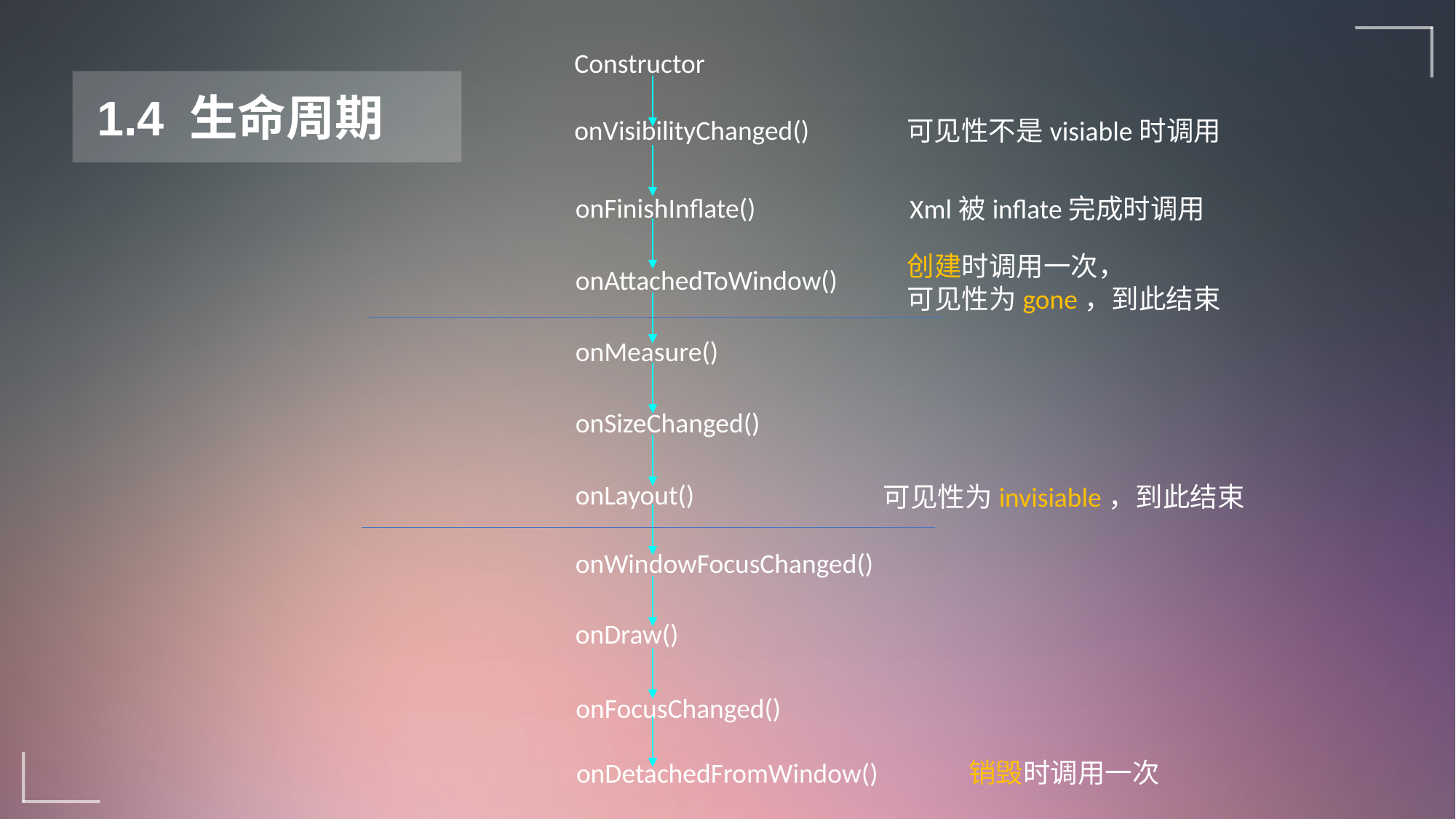

Constructor

1.4 生命周期
onVisibilityChanged()
可见性不是visiable时调用
onFinishInflate()
Xml被inflate完成时调用
创建时调用一次，
可见性为gone，到此结束
onAttachedToWindow()
onMeasure()
onSizeChanged()
onLayout()
可见性为invisiable，到此结束
onWindowFocusChanged()
onDraw()
onFocusChanged()
onDetachedFromWindow()
销毁时调用一次